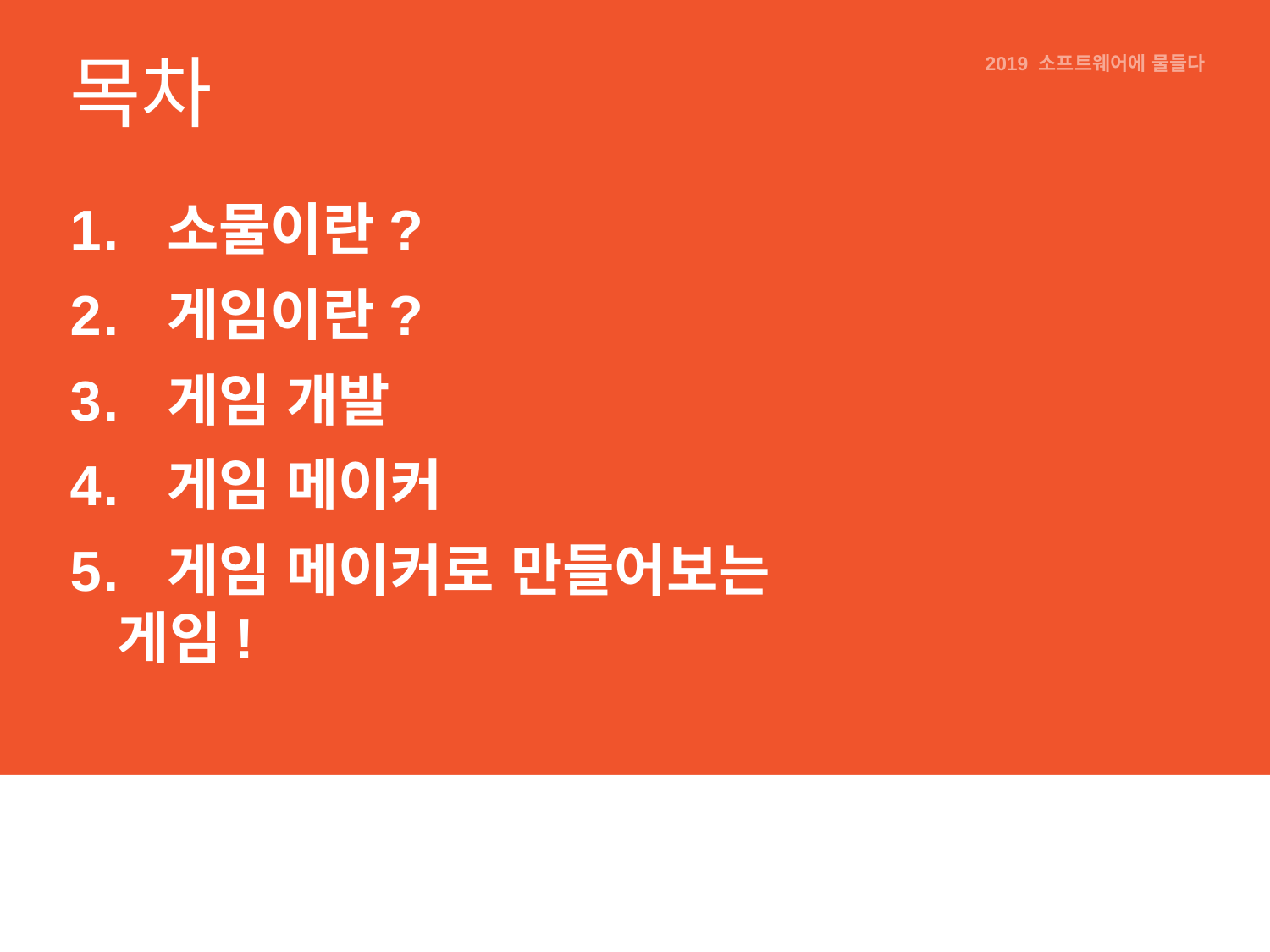

목차
  소물이란?
  게임이란?
  게임 개발
  게임 메이커
  게임 메이커로 만들어보는 게임!